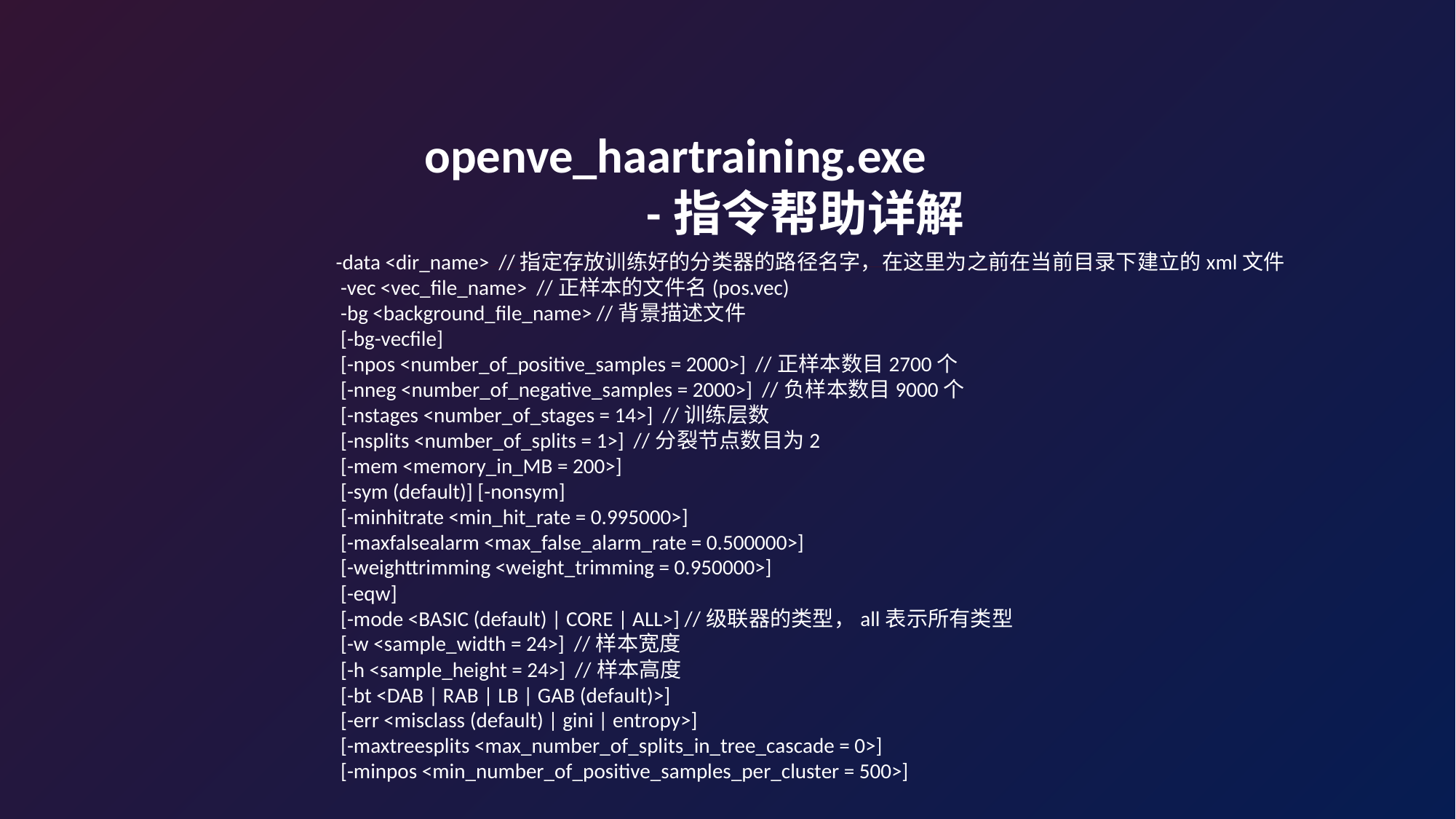

openve_haartraining.exe
-指令帮助详解
 -data <dir_name>  //指定存放训练好的分类器的路径名字，在这里为之前在当前目录下建立的xml文件
  -vec <vec_file_name>  //正样本的文件名(pos.vec)
  -bg <background_file_name> //背景描述文件
  [-bg-vecfile]
  [-npos <number_of_positive_samples = 2000>]  //正样本数目2700个
  [-nneg <number_of_negative_samples = 2000>]  //负样本数目9000个
  [-nstages <number_of_stages = 14>]  //训练层数
  [-nsplits <number_of_splits = 1>]  //分裂节点数目为2
  [-mem <memory_in_MB = 200>]
  [-sym (default)] [-nonsym]
  [-minhitrate <min_hit_rate = 0.995000>]
  [-maxfalsealarm <max_false_alarm_rate = 0.500000>]
  [-weighttrimming <weight_trimming = 0.950000>]
  [-eqw]
  [-mode <BASIC (default) | CORE | ALL>] //级联器的类型，all表示所有类型
  [-w <sample_width = 24>]  //样本宽度
  [-h <sample_height = 24>]  //样本高度
  [-bt <DAB | RAB | LB | GAB (default)>]
  [-err <misclass (default) | gini | entropy>]
  [-maxtreesplits <max_number_of_splits_in_tree_cascade = 0>]
  [-minpos <min_number_of_positive_samples_per_cluster = 500>]